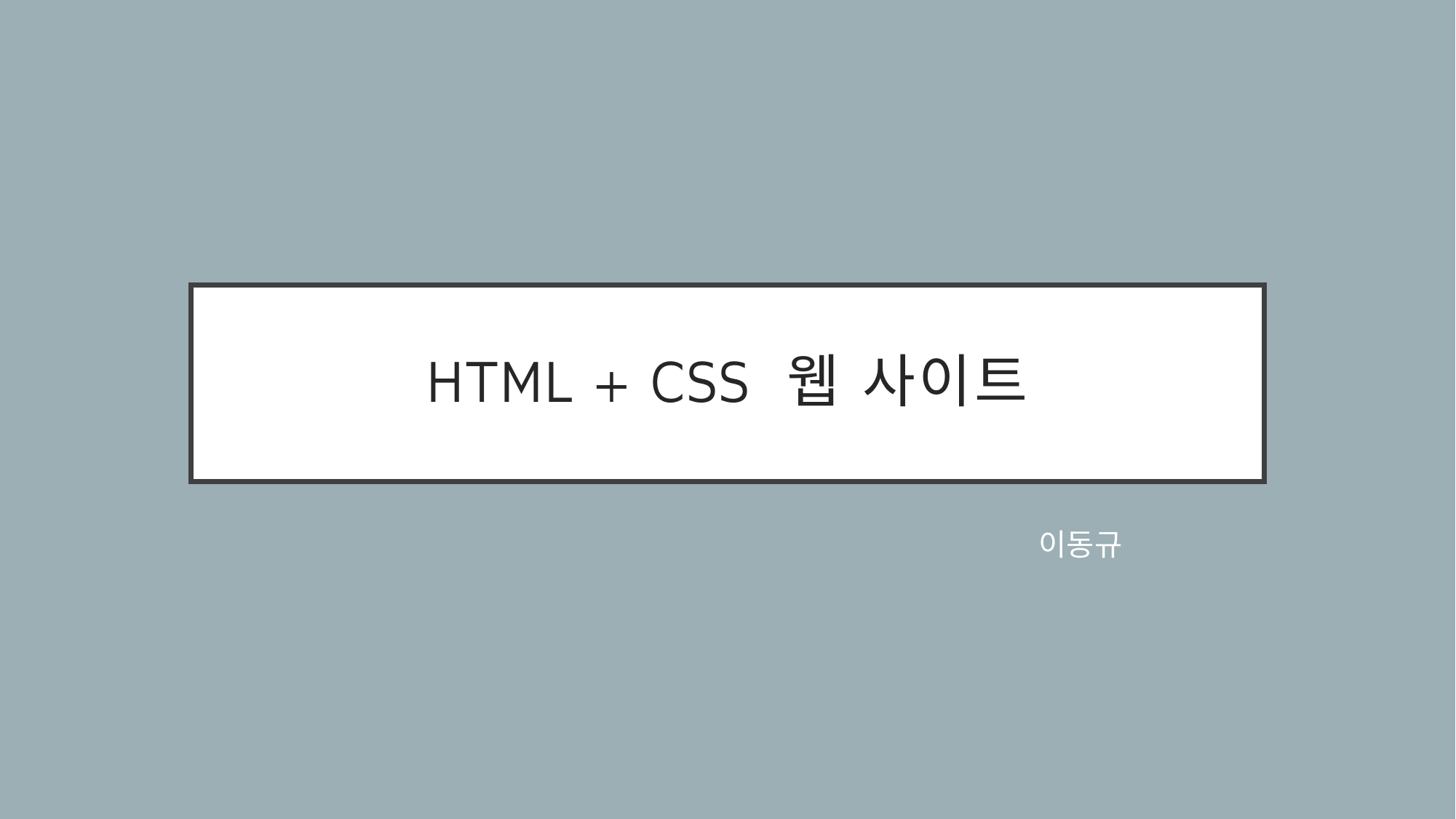

# HTML + CSS 웹 사이트
이동규